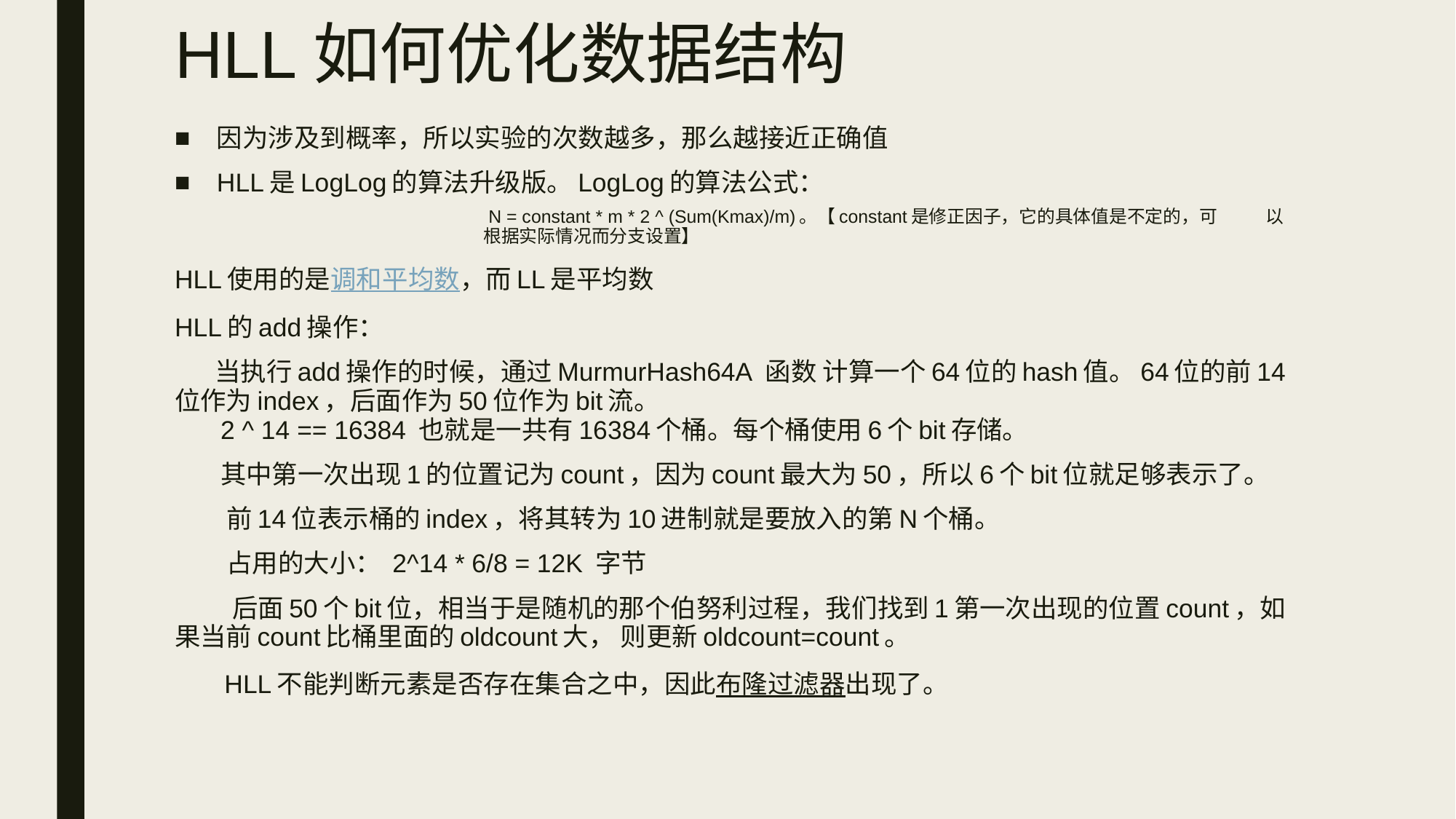

# HLL如何优化数据结构
因为涉及到概率，所以实验的次数越多，那么越接近正确值
HLL是LogLog的算法升级版。LogLog的算法公式：
 N = constant * m * 2 ^ (Sum(Kmax)/m)。【constant是修正因子，它的具体值是不定的，可			          以根据实际情况而分支设置】
HLL使用的是调和平均数，而LL是平均数
HLL的add操作：
      当执行add操作的时候，通过MurmurHash64A 函数 计算一个64位的hash值。64位的前14位作为index，后面作为50位作为bit流。
       2 ^ 14 == 16384 也就是一共有16384个桶。每个桶使用6个bit存储。
       其中第一次出现1的位置记为count，因为count最大为50，所以6个bit位就足够表示了。
        前14位表示桶的index，将其转为10进制就是要放入的第N个桶。
        占用的大小： 2^14 * 6/8 = 12K 字节
         后面50个bit位，相当于是随机的那个伯努利过程，我们找到1第一次出现的位置count，如果当前count比桶里面的oldcount大， 则更新oldcount=count。
       HLL不能判断元素是否存在集合之中，因此布隆过滤器出现了。